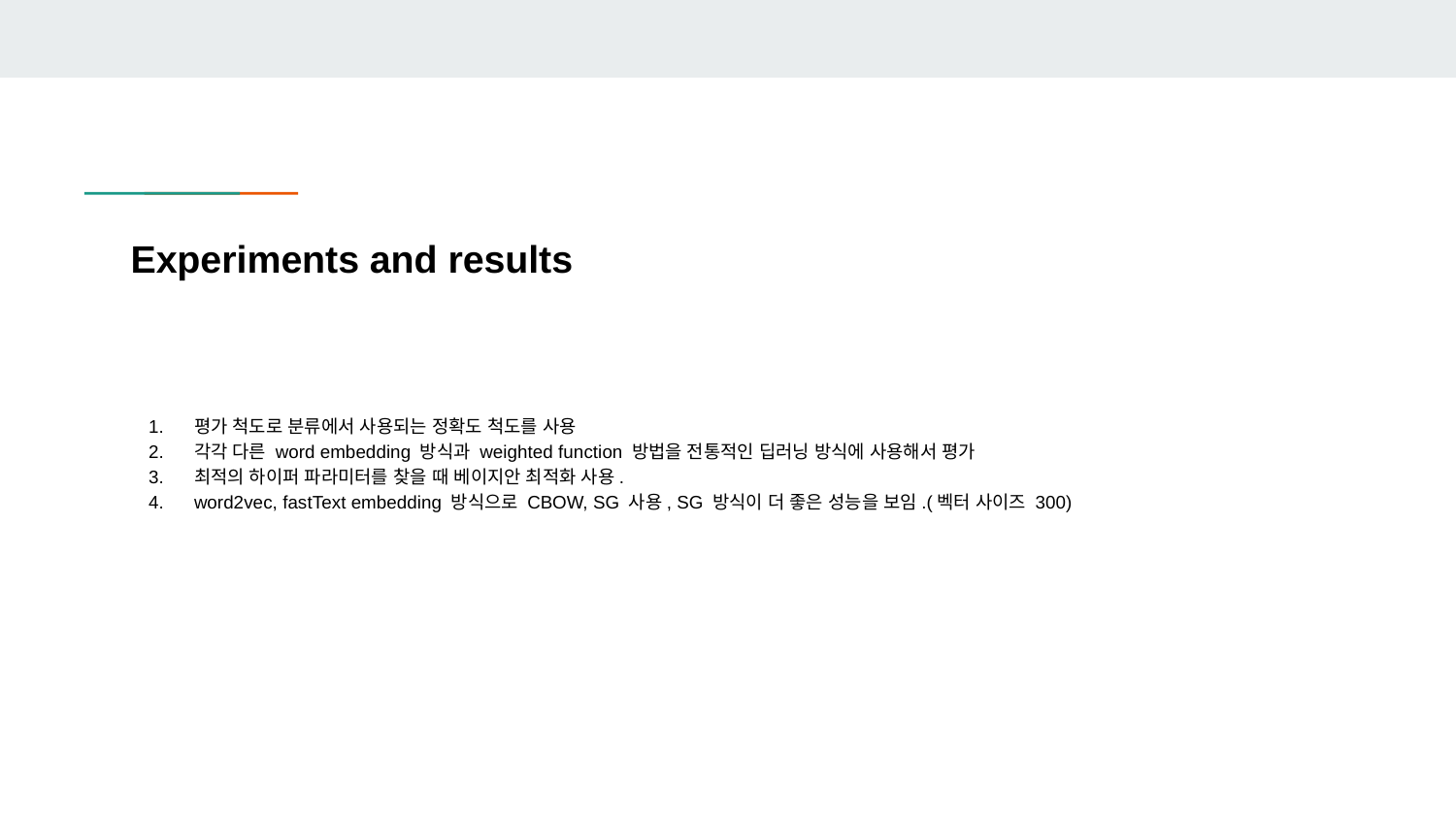

# Experiments and results

평가 척도로 분류에서 사용되는 정확도 척도를 사용
각각 다른 word embedding 방식과 weighted function 방법을 전통적인 딥러닝 방식에 사용해서 평가
최적의 하이퍼 파라미터를 찾을 때 베이지안 최적화 사용.
word2vec, fastText embedding 방식으로 CBOW, SG 사용, SG 방식이 더 좋은 성능을 보임.(벡터 사이즈 300)